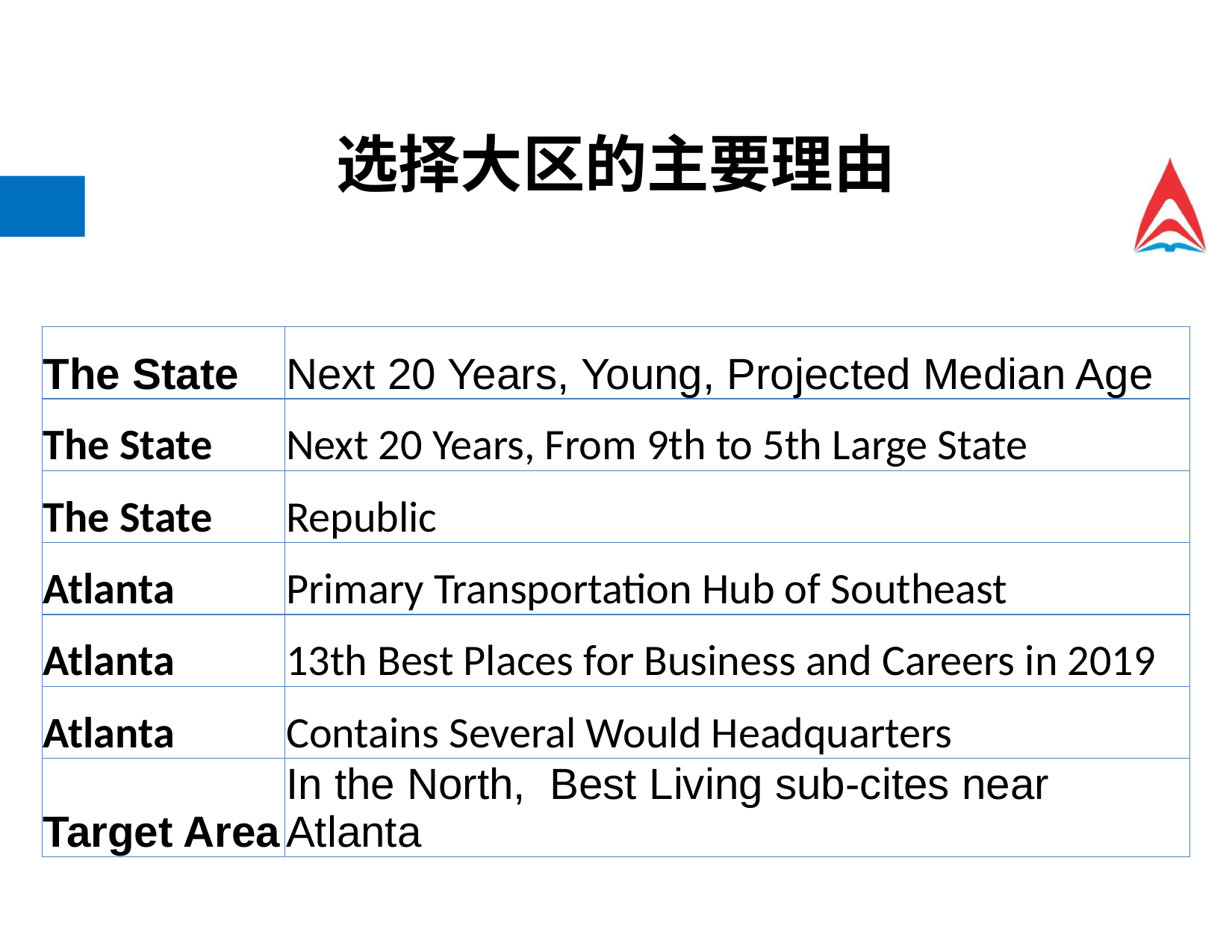

选择大区的主要理由
| The State | Next 20 Years, Young, Projected Median Age |
| --- | --- |
| The State | Next 20 Years, From 9th to 5th Large State |
| The State | Republic |
| Atlanta | Primary Transportation Hub of Southeast |
| Atlanta | 13th Best Places for Business and Careers in 2019 |
| Atlanta | Contains Several Would Headquarters |
| Target Area | In the North, Best Living sub-cites near Atlanta |